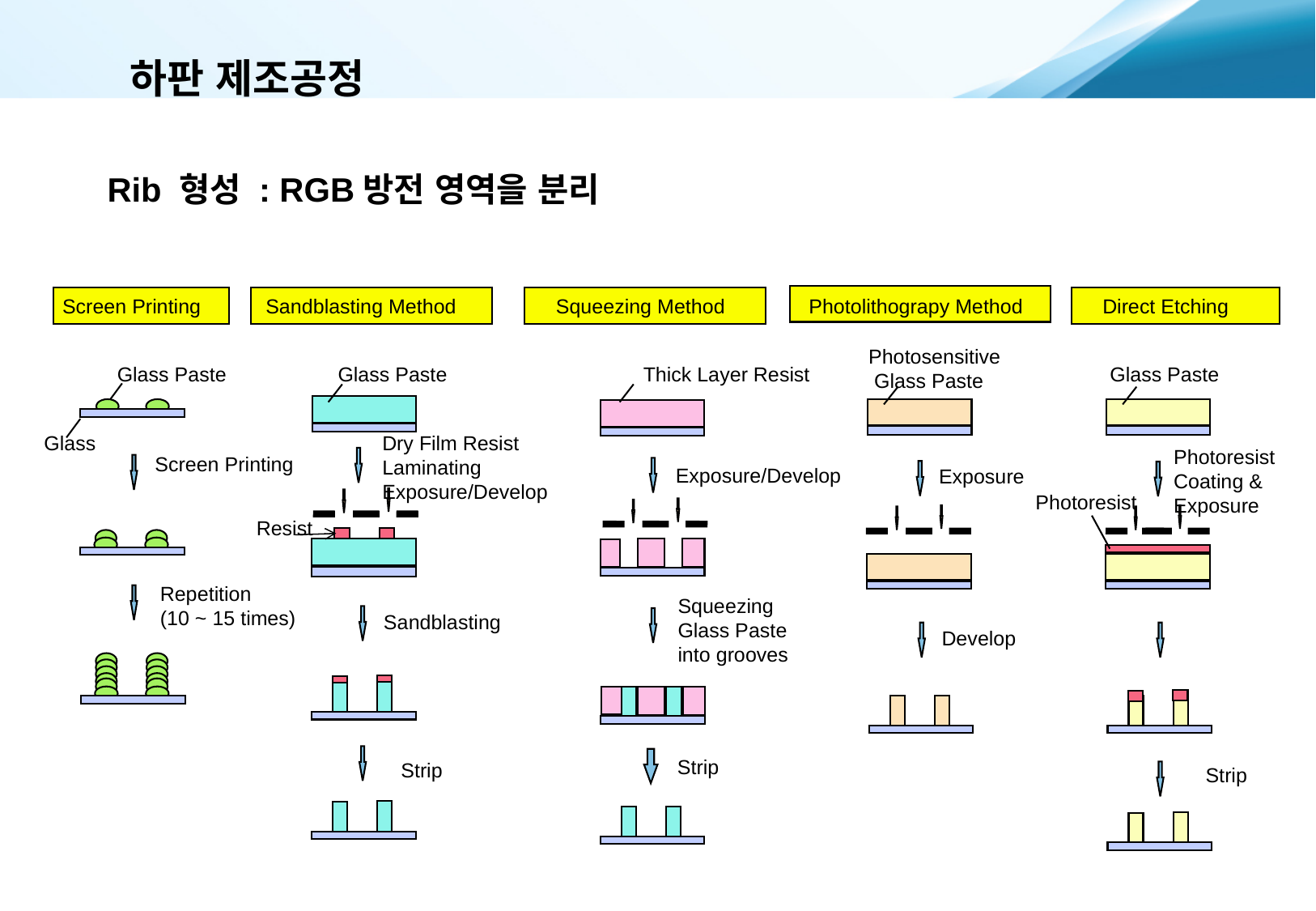

# 하판 제조공정
Rib 형성 : RGB방전 영역을 분리

Photolithograpy Method
Photosensitive
 Glass Paste

 Exposure

 Develop

Screen Printing
Glass Paste

Glass
  Screen Printing

 Direct Etching
 Glass Paste

Photoresist
Coating &
Exposure

Photoresist

Strip

 Sandblasting Method
Glass Paste

  Dry Film Resist
  Laminating
  Exposure/Develop

Resist

 Sandblasting

Strip

  Squeezing Method
  Thick Layer Resist

  Exposure/Develop

  Squeezing
  Glass Paste
  into grooves

  Strip

  Repetition
  (10 ~ 15 times)